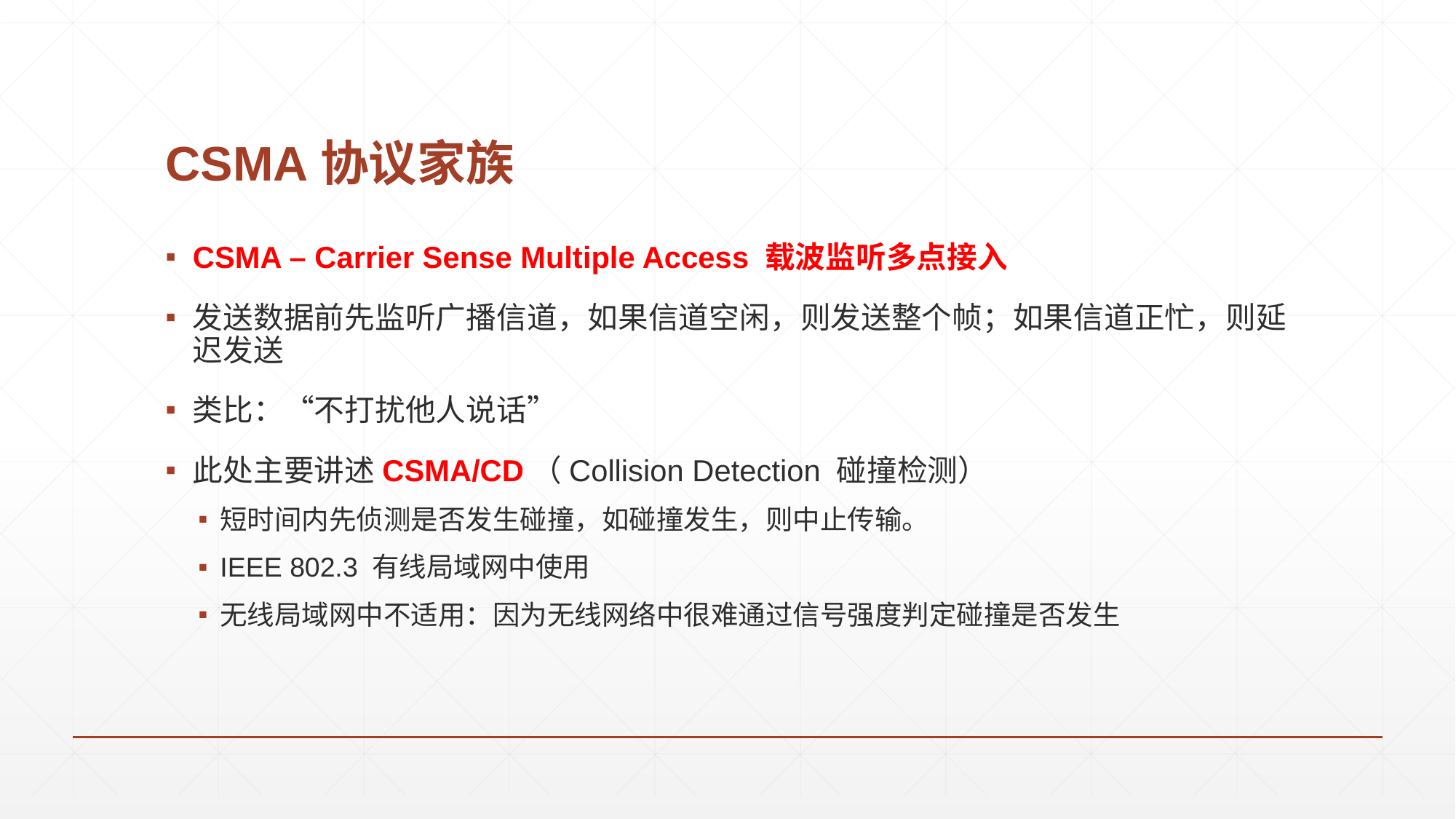

# CSMA协议家族
CSMA – Carrier Sense Multiple Access 载波监听多点接入
发送数据前先监听广播信道，如果信道空闲，则发送整个帧；如果信道正忙，则延迟发送
类比：“不打扰他人说话”
此处主要讲述CSMA/CD（Collision Detection 碰撞检测）
短时间内先侦测是否发生碰撞，如碰撞发生，则中止传输。
IEEE 802.3 有线局域网中使用
无线局域网中不适用：因为无线网络中很难通过信号强度判定碰撞是否发生